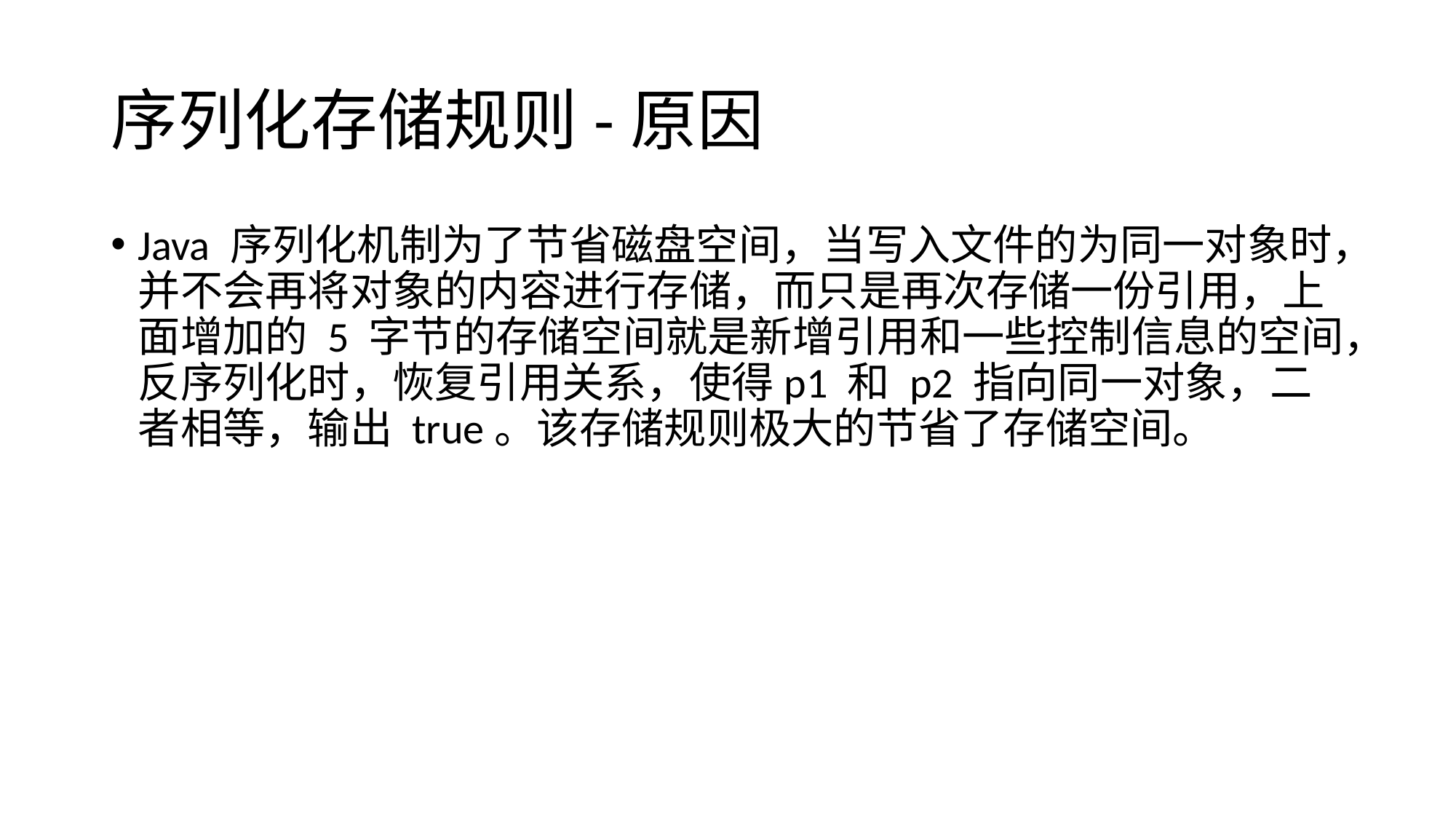

# 序列化存储规则-原因
Java 序列化机制为了节省磁盘空间，当写入文件的为同一对象时，并不会再将对象的内容进行存储，而只是再次存储一份引用，上面增加的 5 字节的存储空间就是新增引用和一些控制信息的空间，反序列化时，恢复引用关系，使得p1 和 p2 指向同一对象，二者相等，输出 true。该存储规则极大的节省了存储空间。